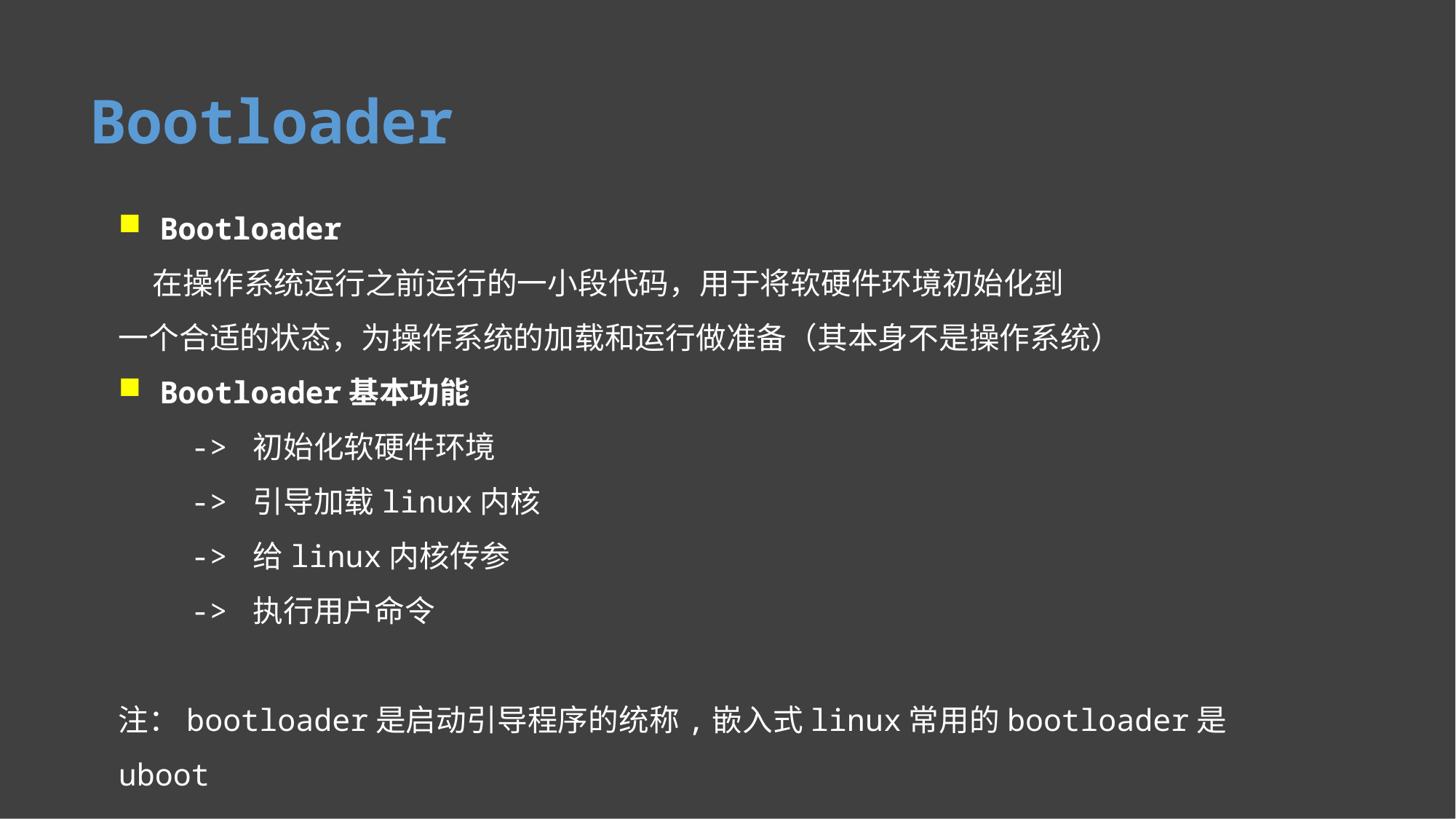

Bootloader
 Bootloader
    在操作系统运行之前运行的一小段代码，用于将软硬件环境初始化到
一个合适的状态，为操作系统的加载和运行做准备（其本身不是操作系统）
 Bootloader基本功能
    -> 初始化软硬件环境
    -> 引导加载linux内核
    -> 给linux内核传参
    -> 执行用户命令

注：bootloader是启动引导程序的统称,嵌入式linux常用的bootloader是uboot